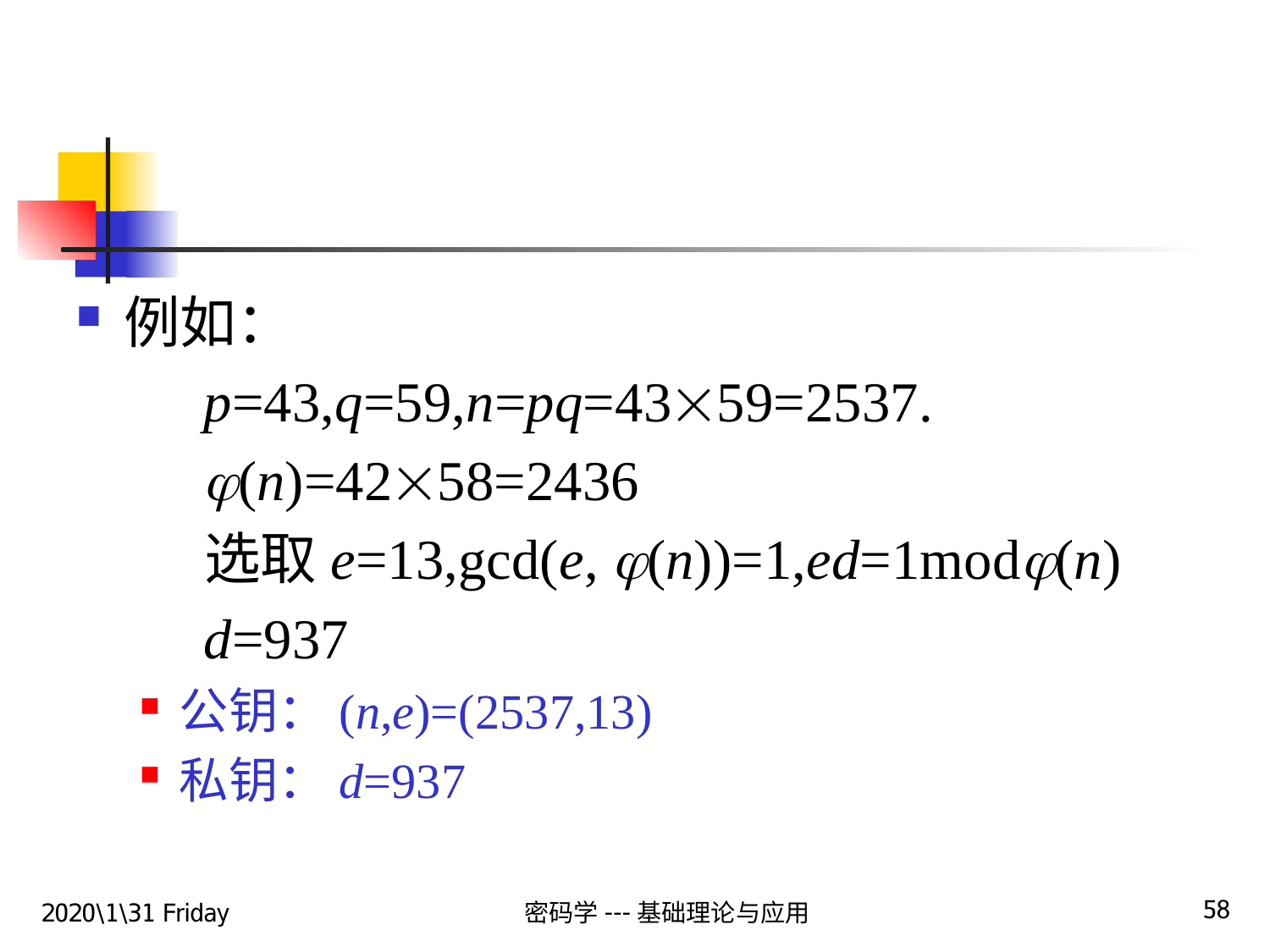

#
例如：
         p=43,q=59,n=pq=43×59=2537.
         ϕ(n)=42×58=2436
         选取e=13,gcd(e, ϕ(n))=1,ed=1modϕ(n)
         d=937
公钥：(n,e)=(2537,13)
私钥：d=937
58
2020\1\31 Friday
密码学---基础理论与应用